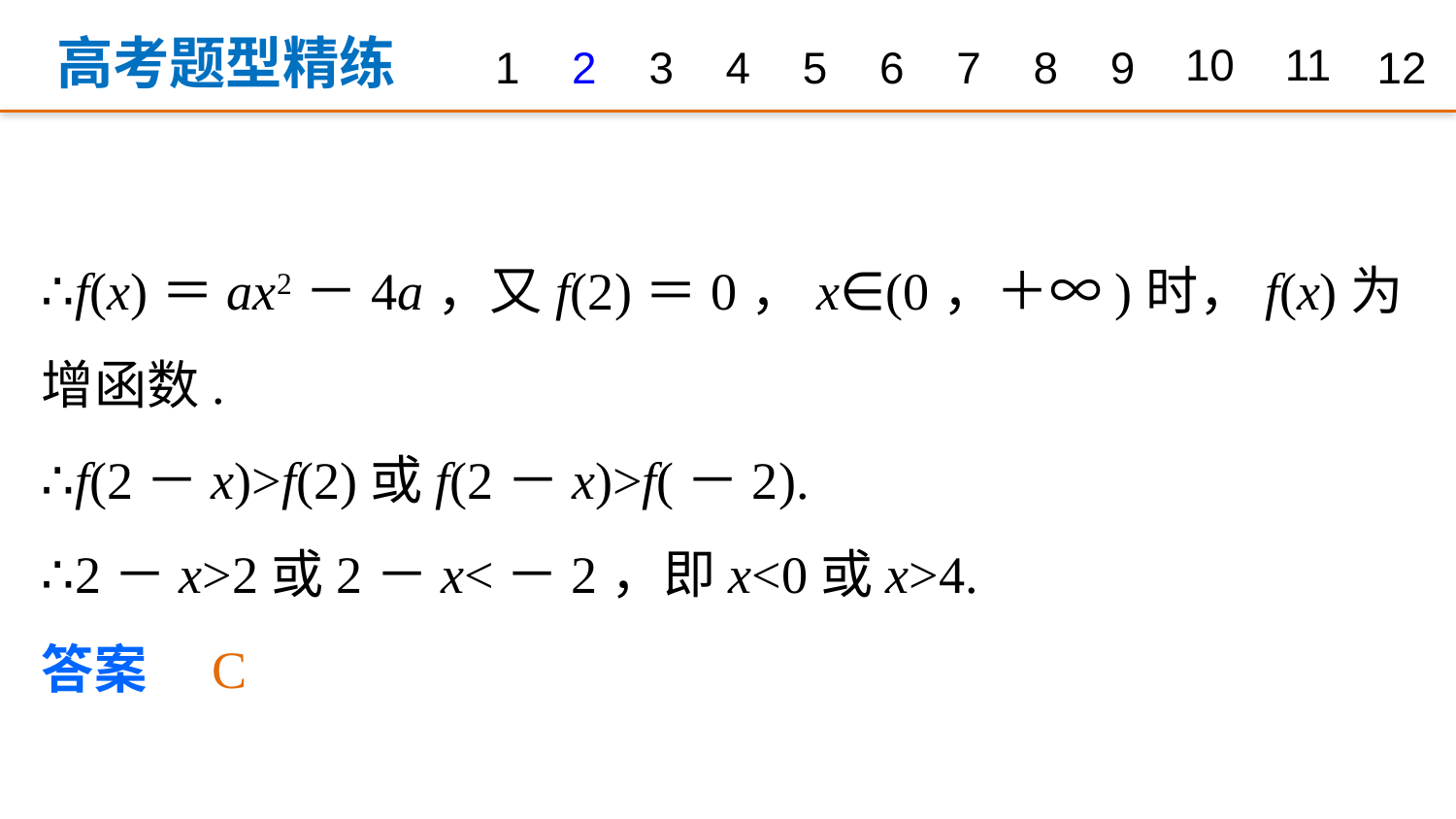

高考题型精练
1
2
3
4
5
6
7
8
9
10
11
12
∴f(x)＝ax2－4a，又f(2)＝0，x∈(0，＋∞)时，f(x)为增函数.
∴f(2－x)>f(2)或f(2－x)>f(－2).
∴2－x>2或2－x<－2，即x<0或x>4.
答案　C